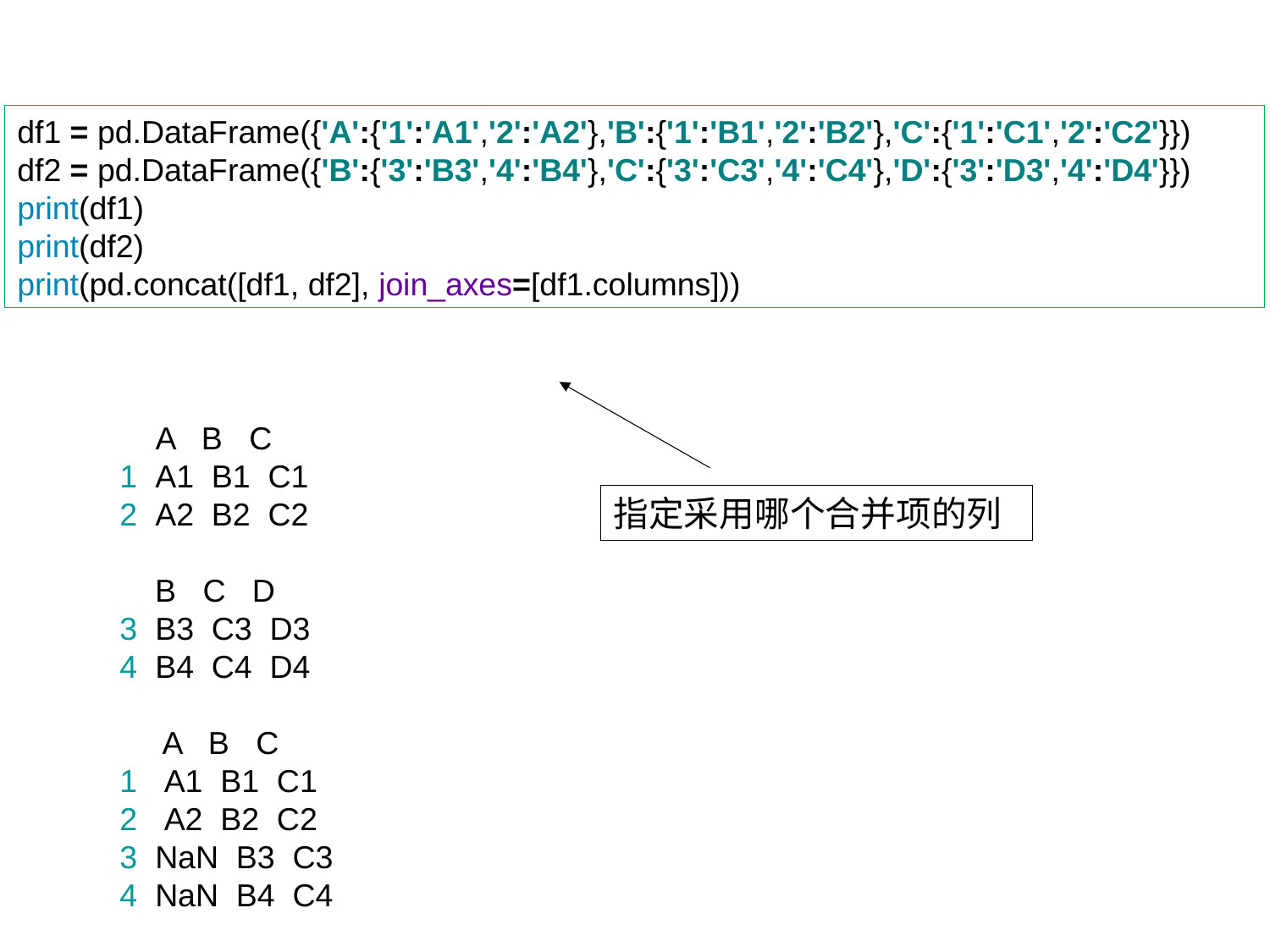

df1 = pd.DataFrame({'A':{'1':'A1','2':'A2'},'B':{'1':'B1','2':'B2'},'C':{'1':'C1','2':'C2'}})
df2 = pd.DataFrame({'B':{'3':'B3','4':'B4'},'C':{'3':'C3','4':'C4'},'D':{'3':'D3','4':'D4'}})
print(df1)
print(df2)
print(pd.concat([df1, df2], join_axes=[df1.columns]))
#
    A   B   C
1  A1  B1  C1
2  A2  B2  C2
    B   C   D
3  B3  C3  D3
4  B4  C4  D4
     A   B   C
1   A1  B1  C1
2   A2  B2  C2
3  NaN  B3  C3
4  NaN  B4  C4
指定采用哪个合并项的列
76